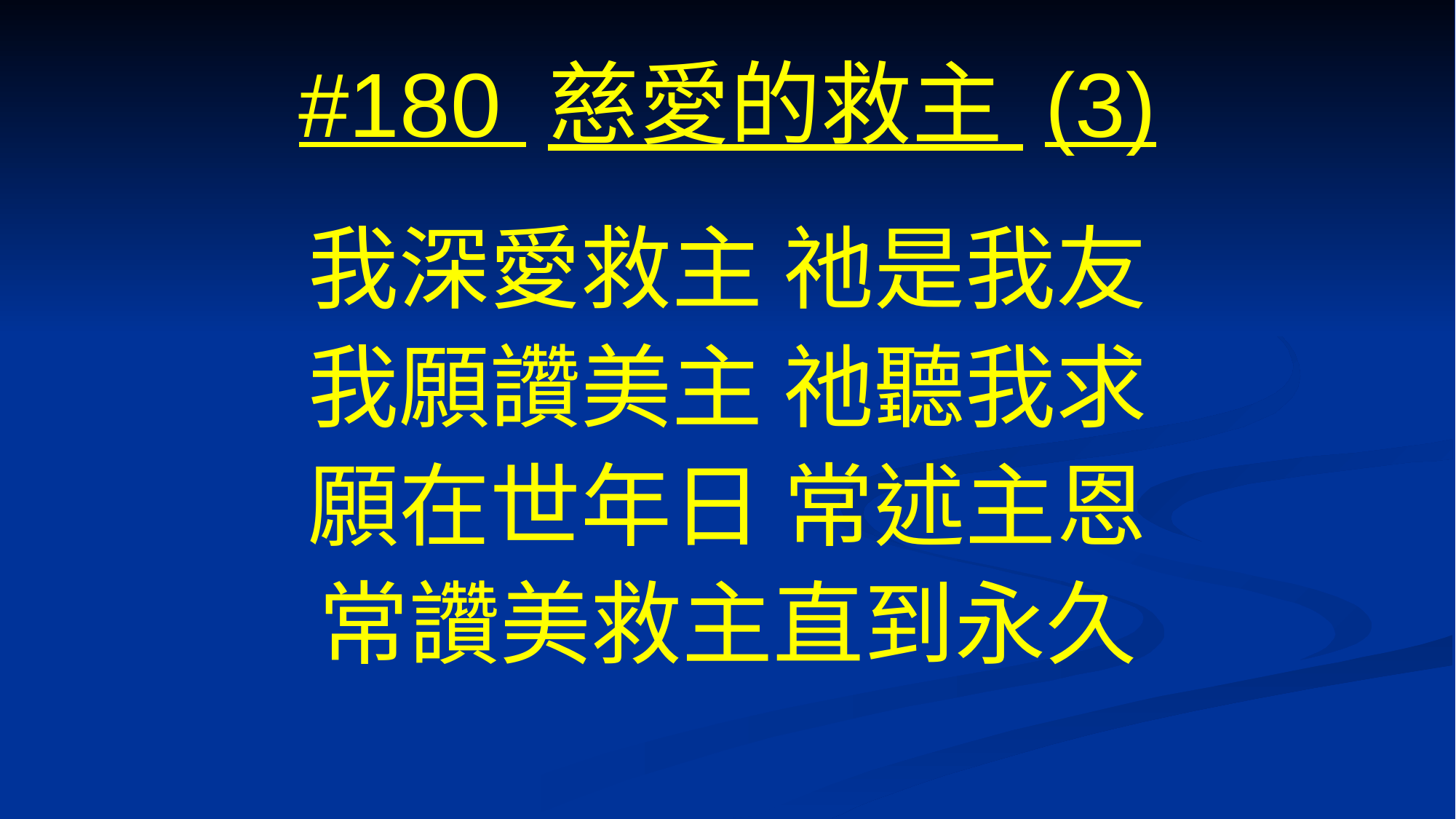

# #180 慈愛的救主 (3)
我深愛救主 祂是我友
我願讚美主 祂聽我求
願在世年日 常述主恩
常讚美救主直到永久